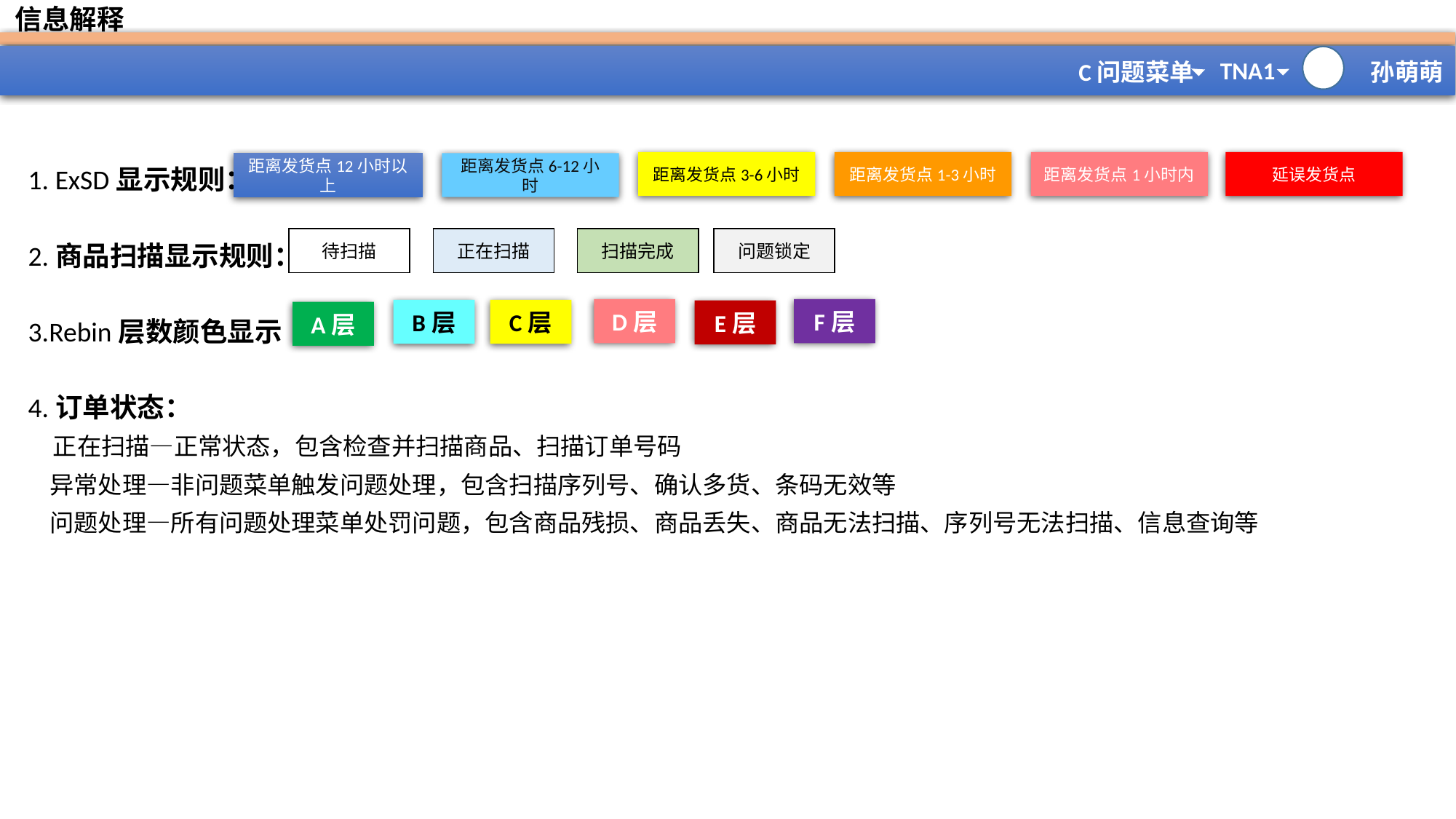

信息解释
延误发货点
# 1. ExSD显示规则： 2.商品扫描显示规则： 3.Rebin层数颜色显示 4.订单状态： 正在扫描—正常状态，包含检查并扫描商品、扫描订单号码 异常处理—非问题菜单触发问题处理，包含扫描序列号、确认多货、条码无效等 问题处理—所有问题处理菜单处罚问题，包含商品残损、商品丢失、商品无法扫描、序列号无法扫描、信息查询等
距离发货点3-6小时
距离发货点1-3小时
距离发货点1小时内
距离发货点12小时以上
距离发货点6-12小时
| 待扫描 |
| --- |
| 正在扫描 |
| --- |
| 扫描完成 |
| --- |
| 问题锁定 |
| --- |
D层
F层
B层
C层
E层
A层